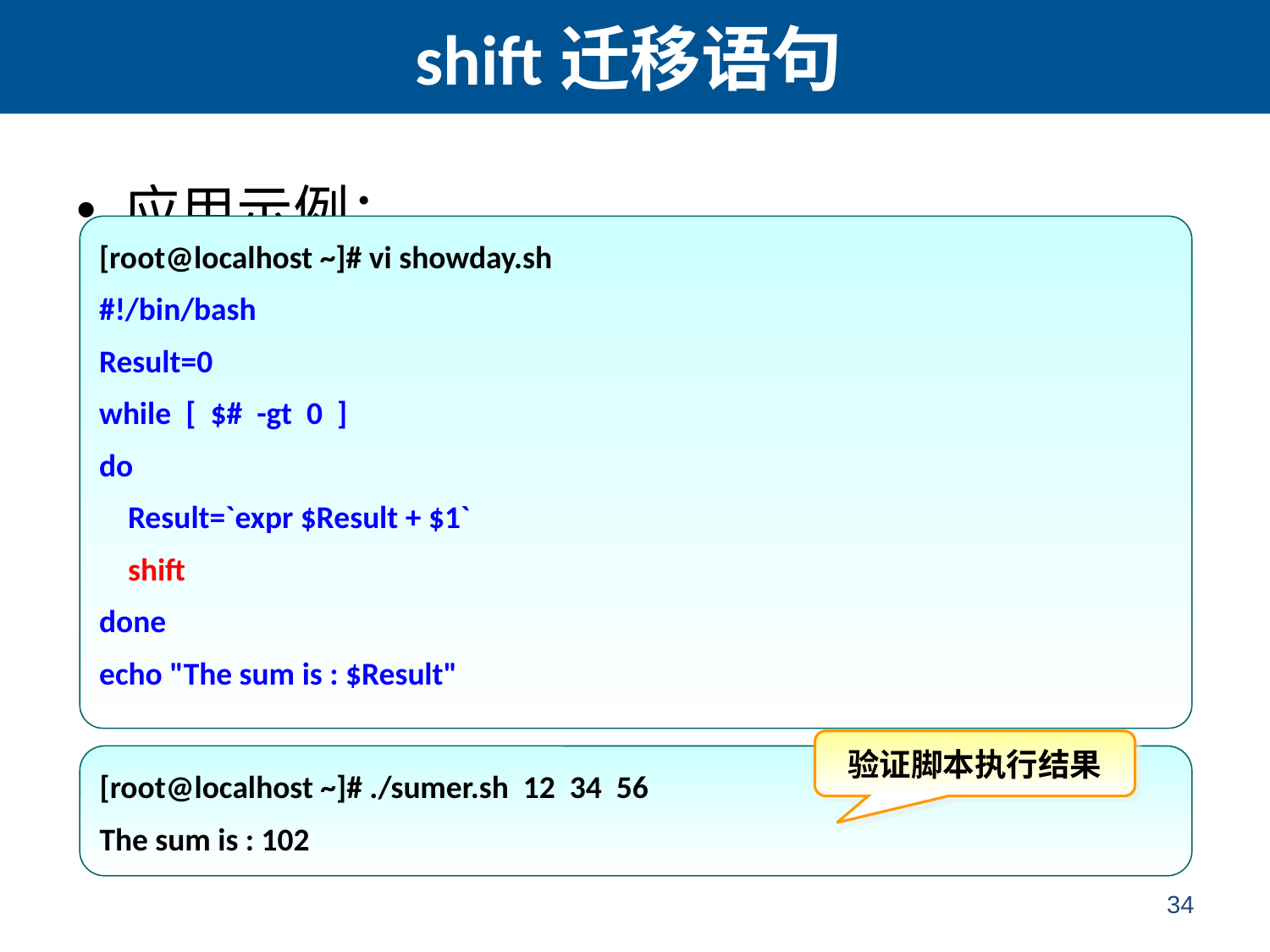

# shift迁移语句
应用示例：
通过命令行参数传递多个整数值，并计算总和
[root@localhost ~]# vi showday.sh
#!/bin/bash
Result=0
while  [  $#  -gt  0  ]
do
    Result=`expr $Result + $1`
    shift
done
echo "The sum is : $Result"
验证脚本执行结果
[root@localhost ~]# ./sumer.sh  12  34  56
The sum is : 102
34